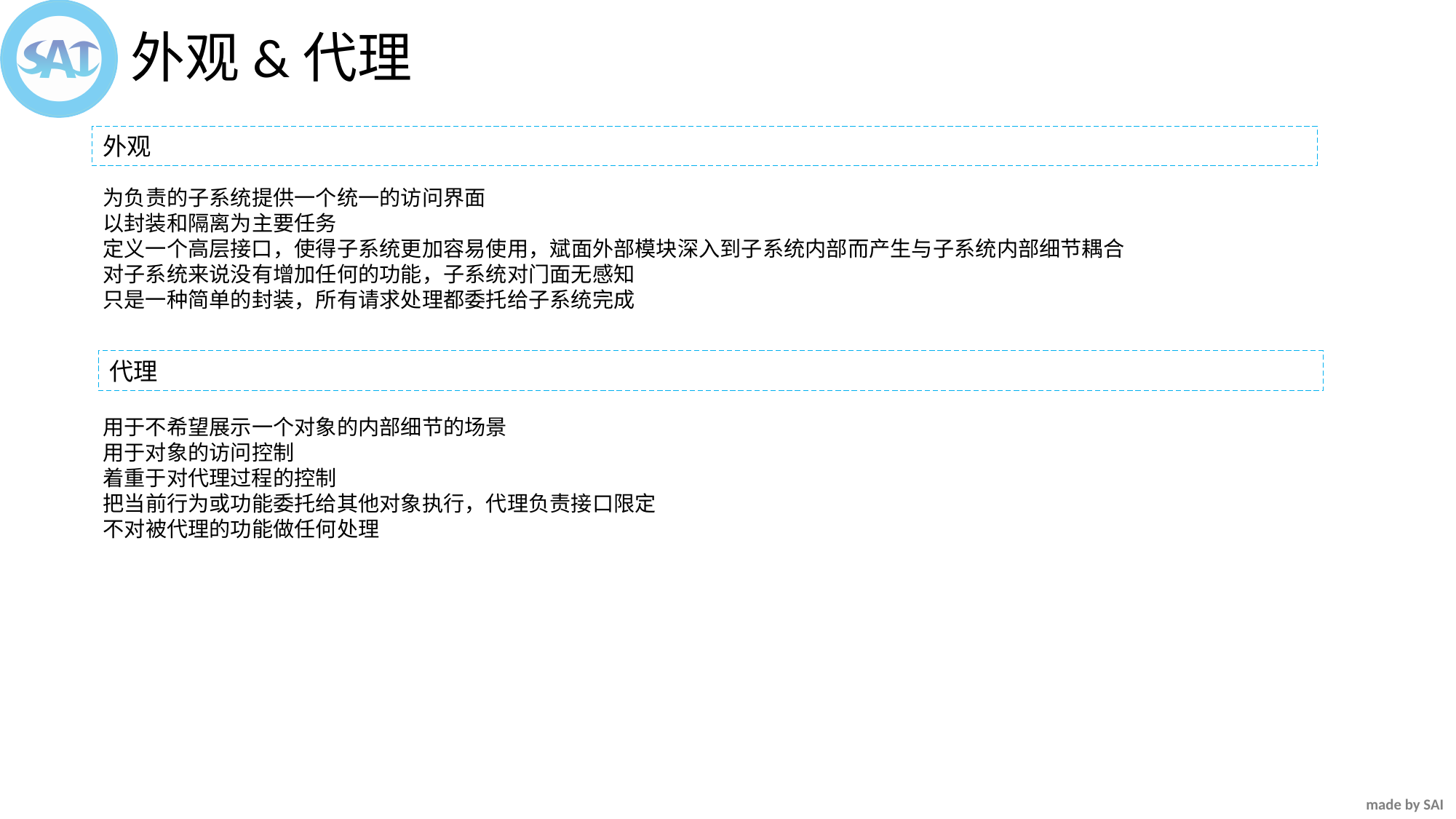

外观&代理
外观
为负责的子系统提供一个统一的访问界面
以封装和隔离为主要任务
定义一个高层接口，使得子系统更加容易使用，斌面外部模块深入到子系统内部而产生与子系统内部细节耦合
对子系统来说没有增加任何的功能，子系统对门面无感知
只是一种简单的封装，所有请求处理都委托给子系统完成
代理
用于不希望展示一个对象的内部细节的场景
用于对象的访问控制
着重于对代理过程的控制
把当前行为或功能委托给其他对象执行，代理负责接口限定
不对被代理的功能做任何处理